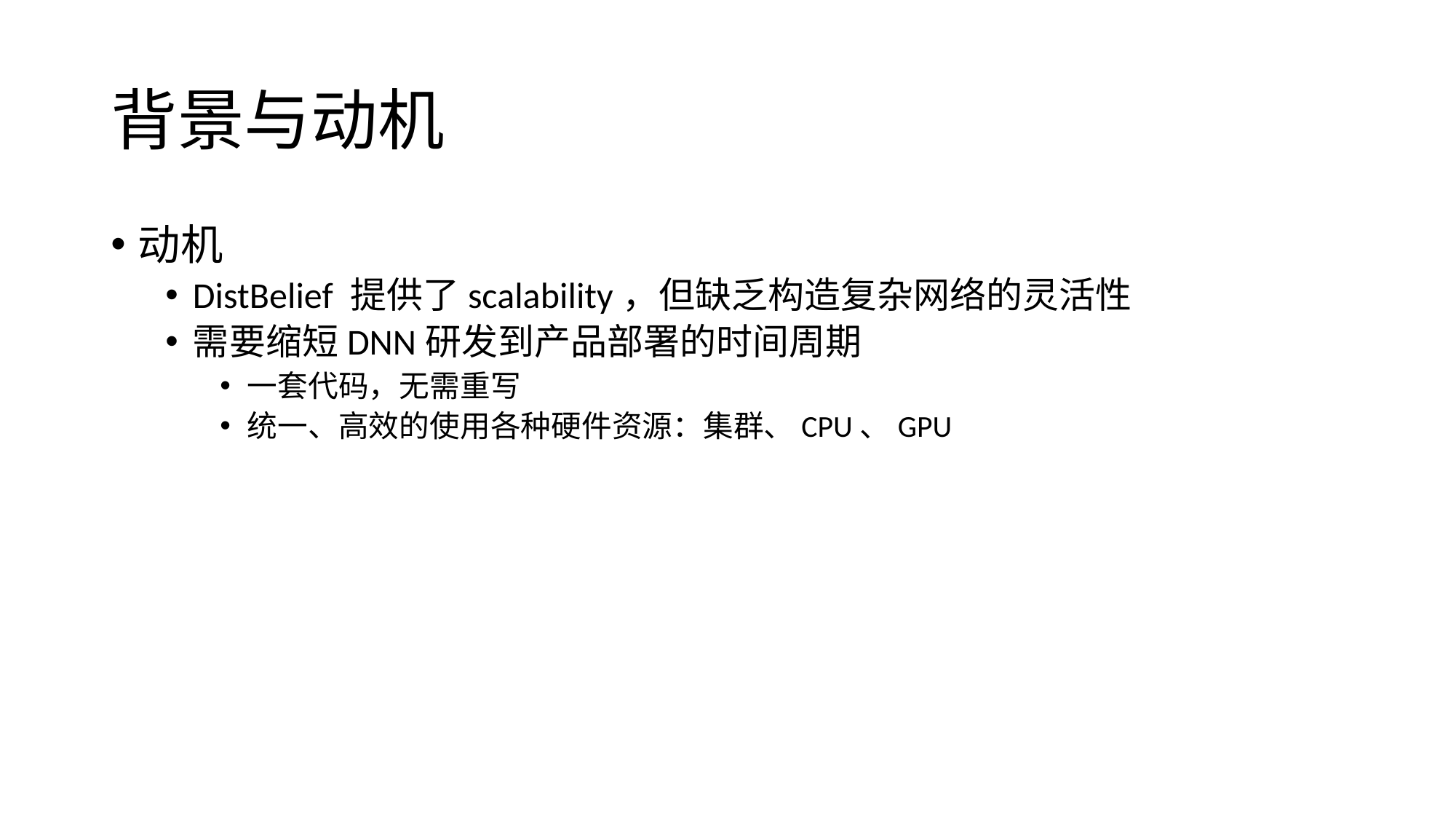

# 背景与动机
动机
DistBelief 提供了scalability，但缺乏构造复杂网络的灵活性
需要缩短DNN研发到产品部署的时间周期
一套代码，无需重写
统一、高效的使用各种硬件资源：集群、CPU、GPU